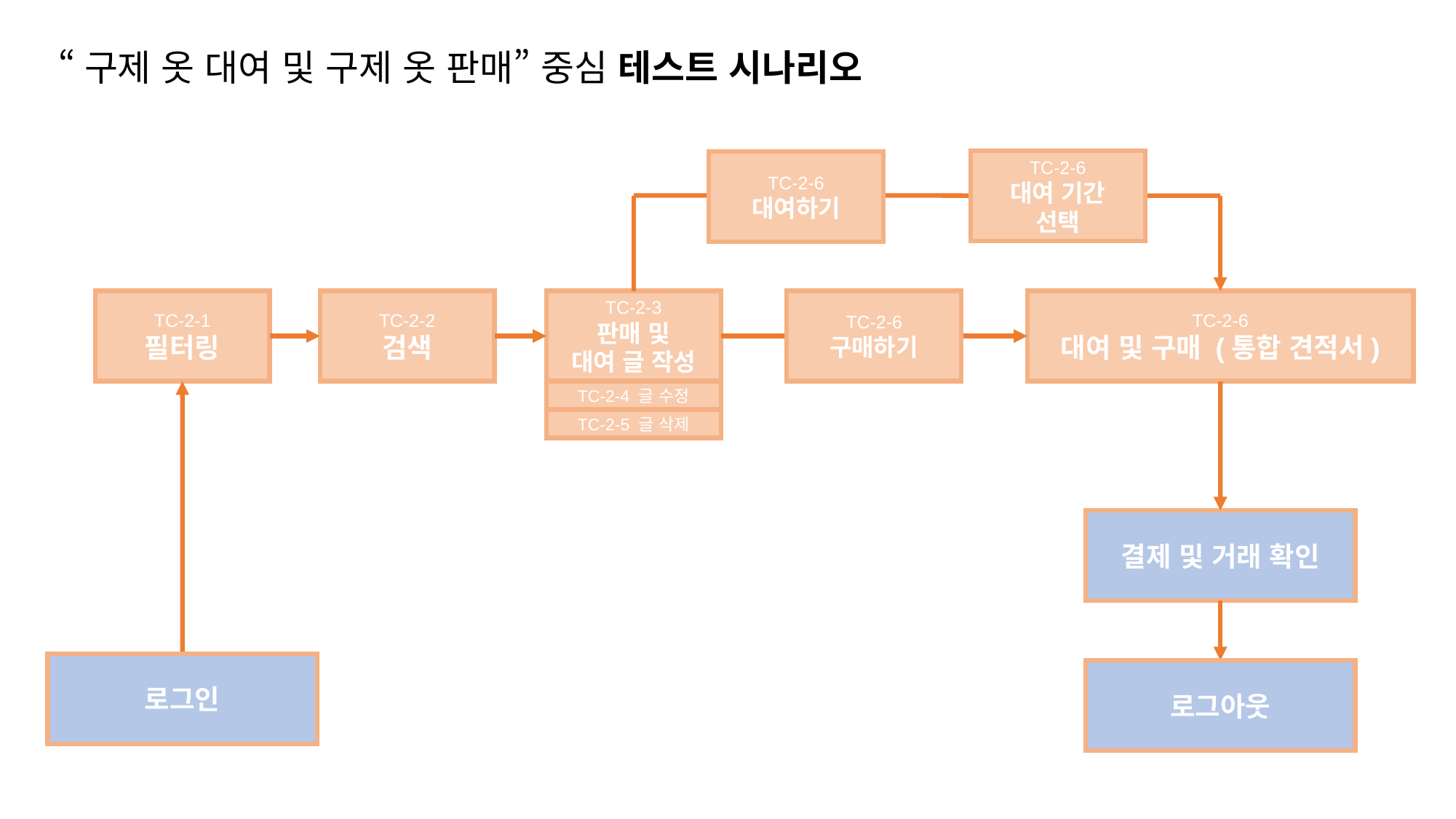

# “구제 옷 대여 및 구제 옷 판매” 중심 테스트 시나리오
TC-2-6
대여 기간
선택
TC-2-6
대여하기
TC-2-6
대여 및 구매 (통합 견적서)
TC-2-1
필터링
TC-2-2
검색
TC-2-3
판매 및
대여 글 작성
TC-2-6
구매하기
TC-2-4 글 수정
TC-2-5 글 삭제
결제 및 거래 확인
로그인
로그아웃